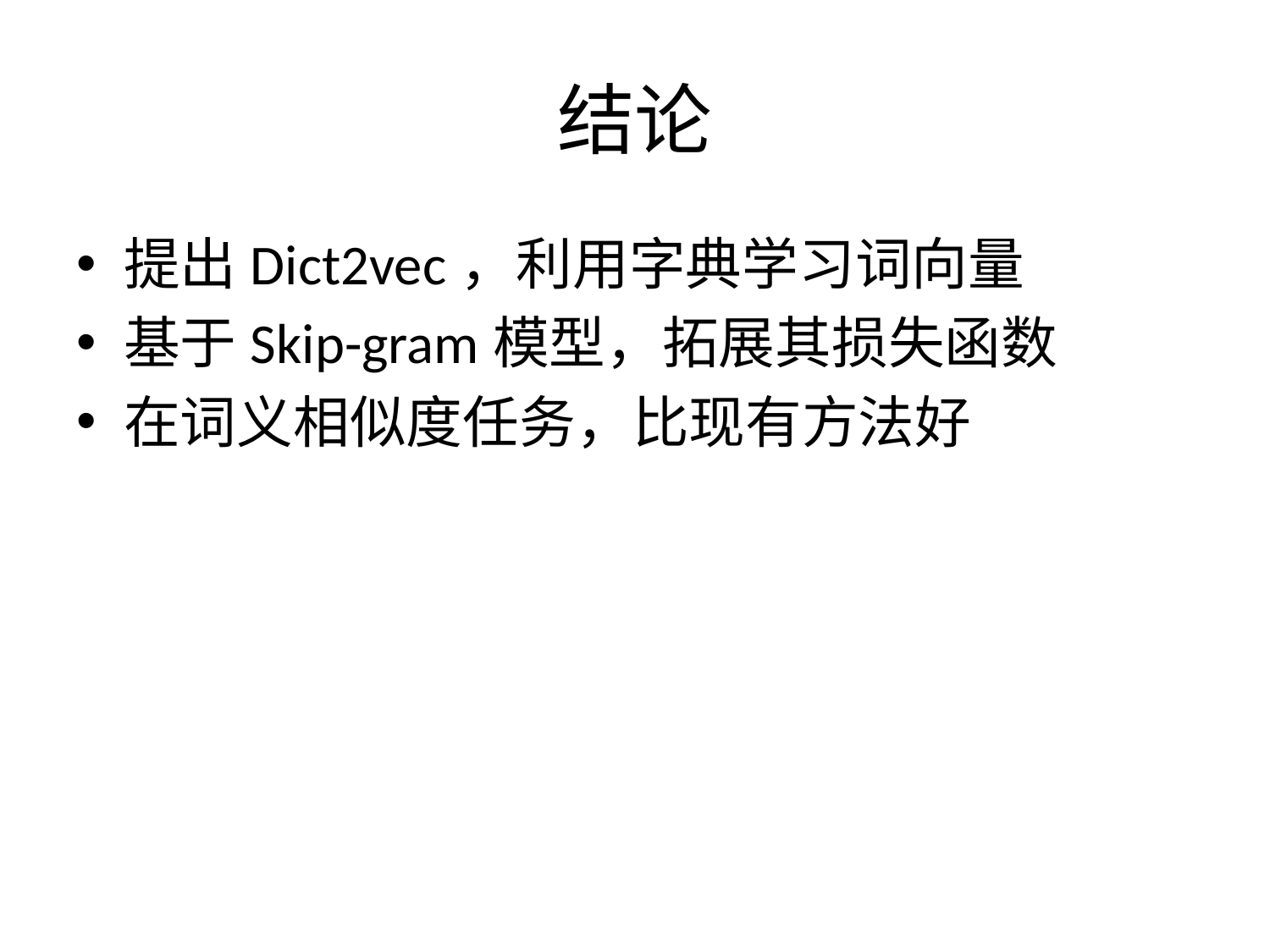

# 结论
提出Dict2vec，利用字典学习词向量
基于Skip-gram模型，拓展其损失函数
在词义相似度任务，比现有方法好